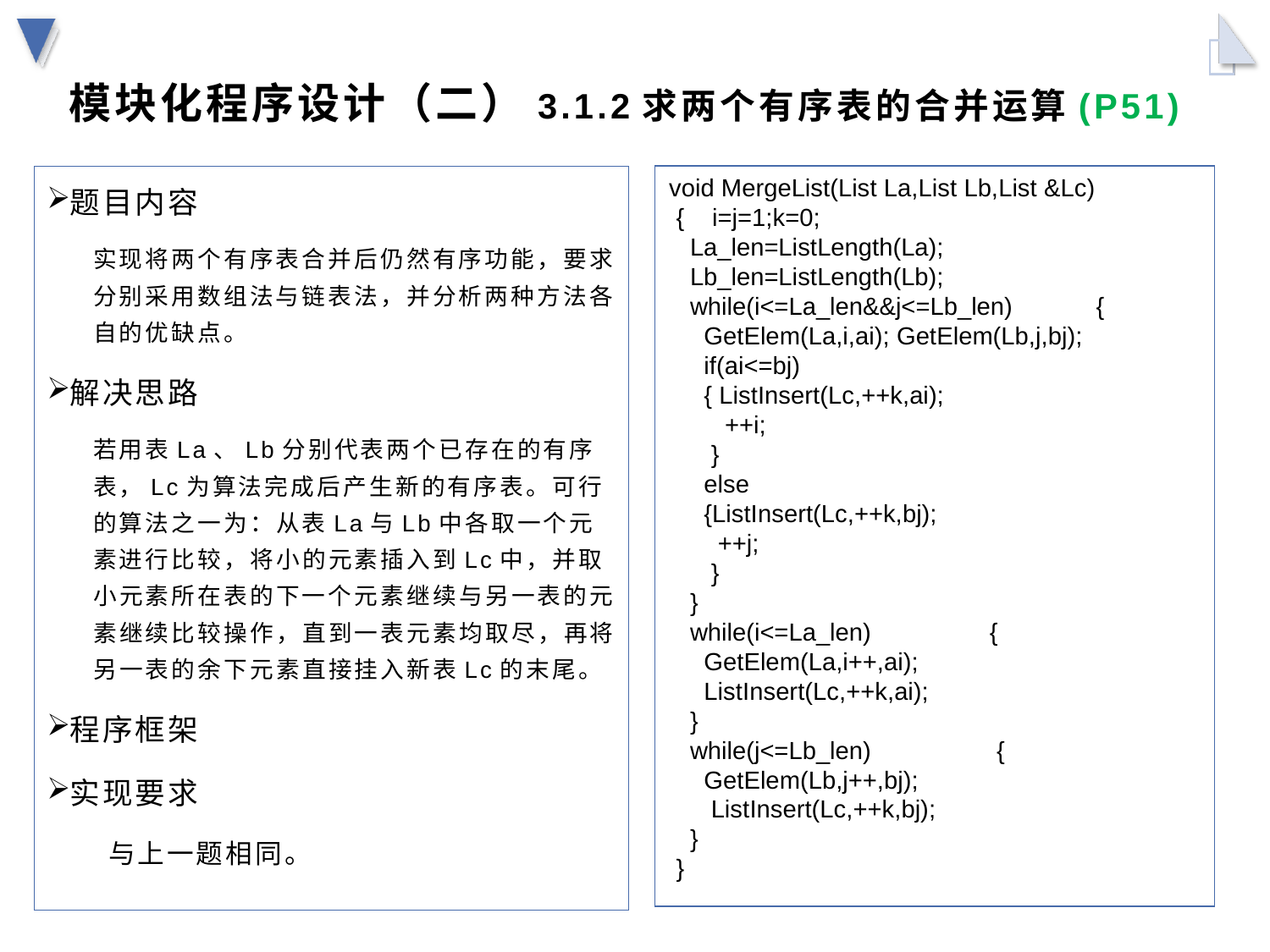

模块化程序设计（二）3.1.2求两个有序表的合并运算(P51)

题目内容
实现将两个有序表合并后仍然有序功能，要求分别采用数组法与链表法，并分析两种方法各自的优缺点。
解决思路
若用表La、Lb分别代表两个已存在的有序表，Lc为算法完成后产生新的有序表。可行的算法之一为：从表La与Lb中各取一个元素进行比较，将小的元素插入到Lc中，并取小元素所在表的下一个元素继续与另一表的元素继续比较操作，直到一表元素均取尽，再将另一表的余下元素直接挂入新表Lc的末尾。
程序框架
实现要求
与上一题相同。
void MergeList(List La,List Lb,List &Lc)
 {    i=j=1;k=0;
   La_len=ListLength(La);
   Lb_len=ListLength(Lb);
   while(i<=La_len&&j<=Lb_len)            {
     GetElem(La,i,ai); GetElem(Lb,j,bj);
     if(ai<=bj)
     { ListInsert(Lc,++k,ai);
        ++i;
      }
     else
     {ListInsert(Lc,++k,bj);
       ++j;
      }
   }
   while(i<=La_len)                 {
     GetElem(La,i++,ai);
     ListInsert(Lc,++k,ai);
   }
   while(j<=Lb_len)                  {
     GetElem(Lb,j++,bj);
      ListInsert(Lc,++k,bj);
   }
 }
19